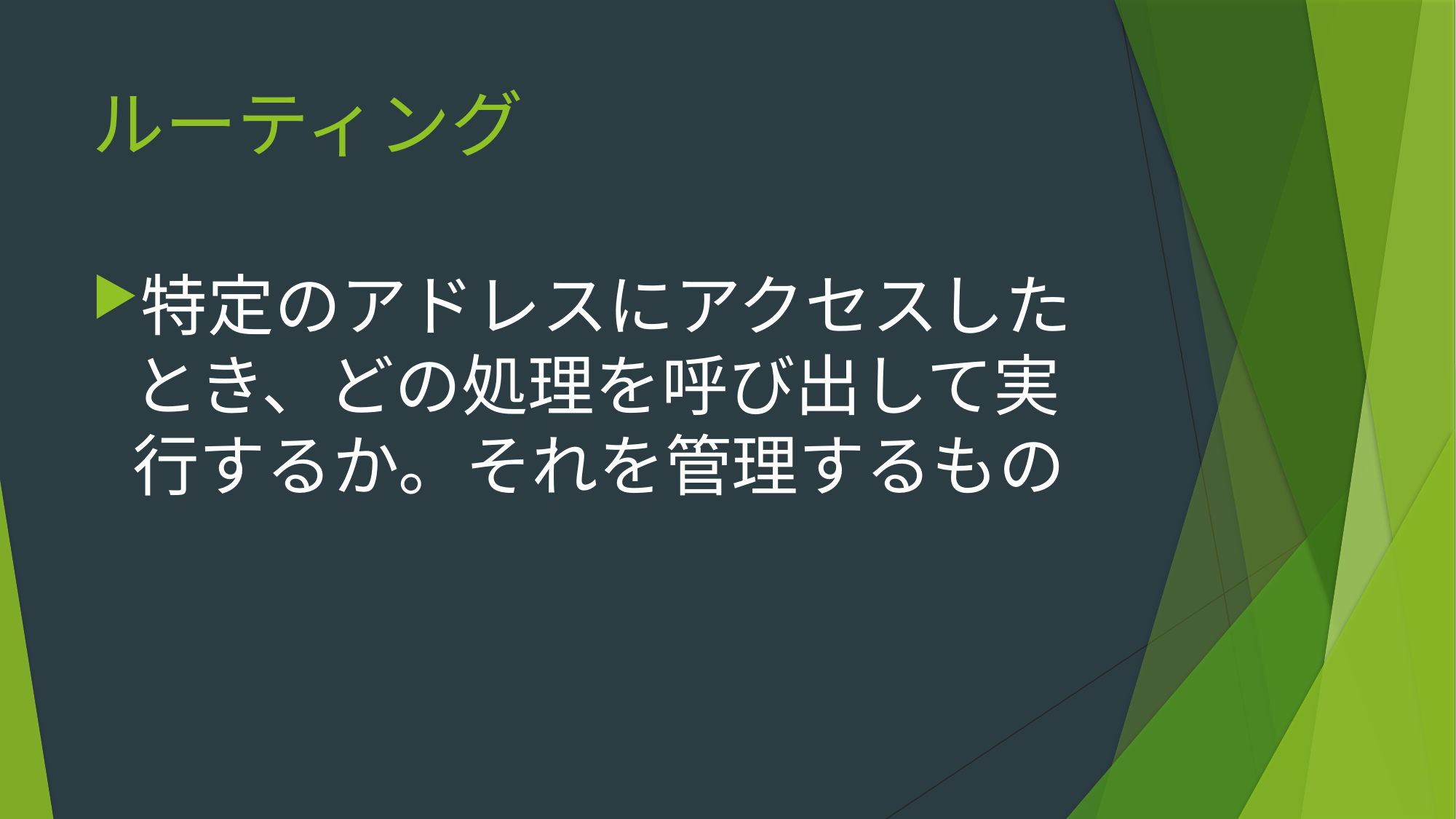

# ルーティング
特定のアドレスにアクセスしたとき、どの処理を呼び出して実行するか。それを管理するもの